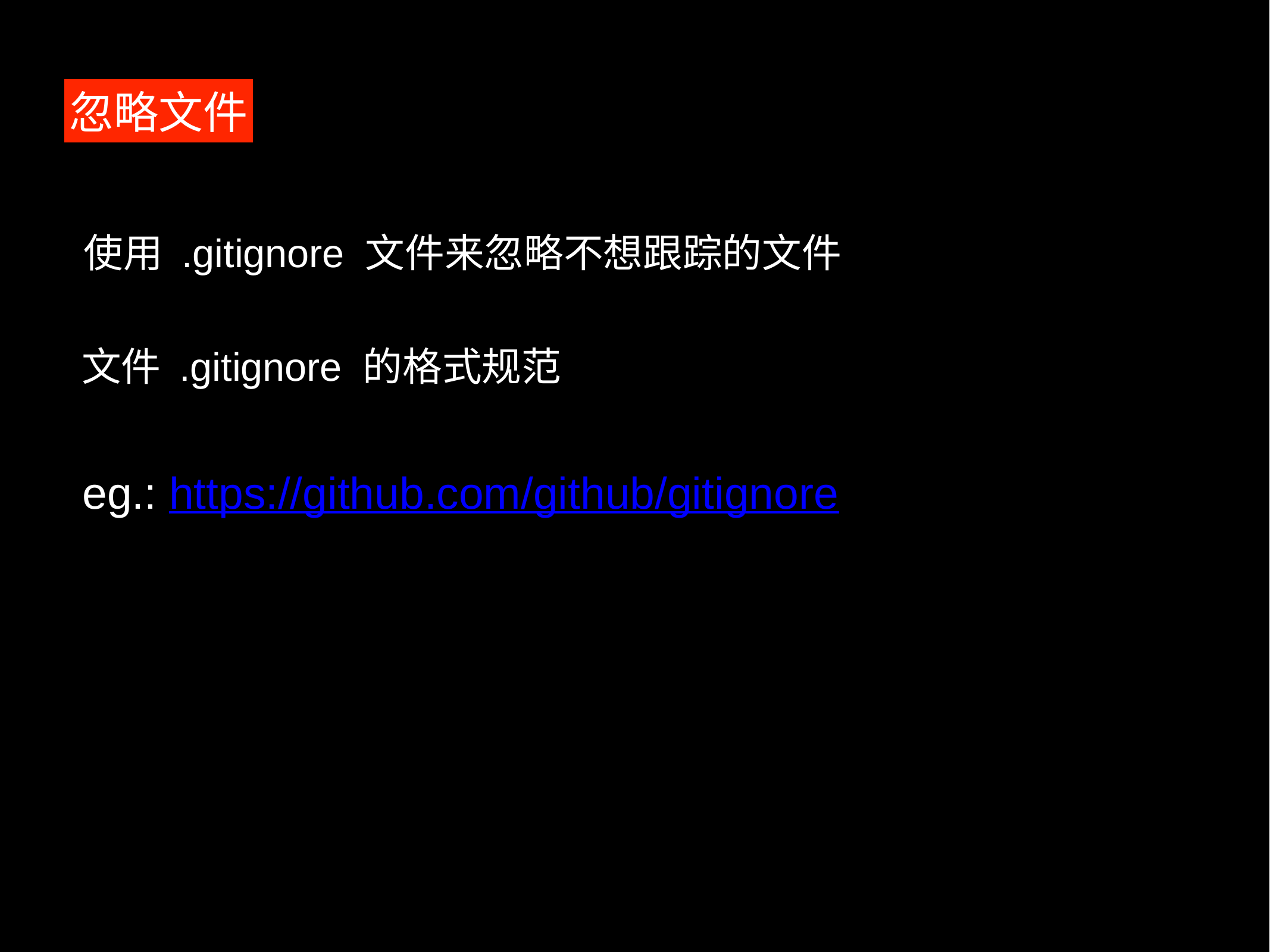

忽略文件
使用 .gitignore 文件来忽略不想跟踪的文件
文件 .gitignore 的格式规范
eg.: https://github.com/github/gitignore